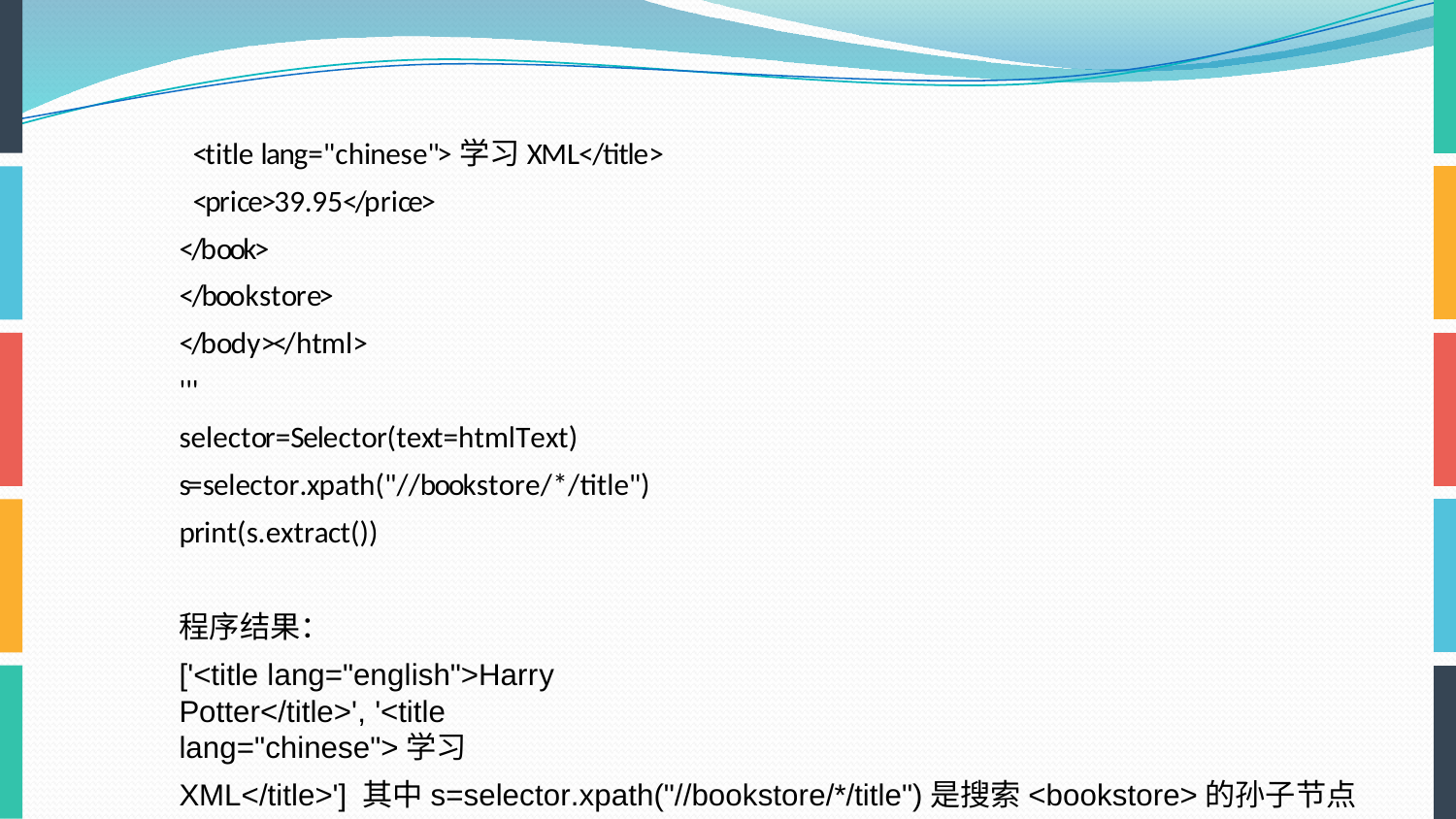

<title lang="chinese">学习XML</title>
<price>39.95</price>
</book>
</bookstore>
</body></html> '''
selector=Selector(text=htmlText) s=selector.xpath("//bookstore/*/title") print(s.extract())

程序结果：
['<title lang="english">Harry Potter</title>', '<title lang="chinese">学习
XML</title>'] 其中s=selector.xpath("//bookstore/*/title")是搜索<bookstore>的孙子节点<title>， 中间隔开一层任何元素。